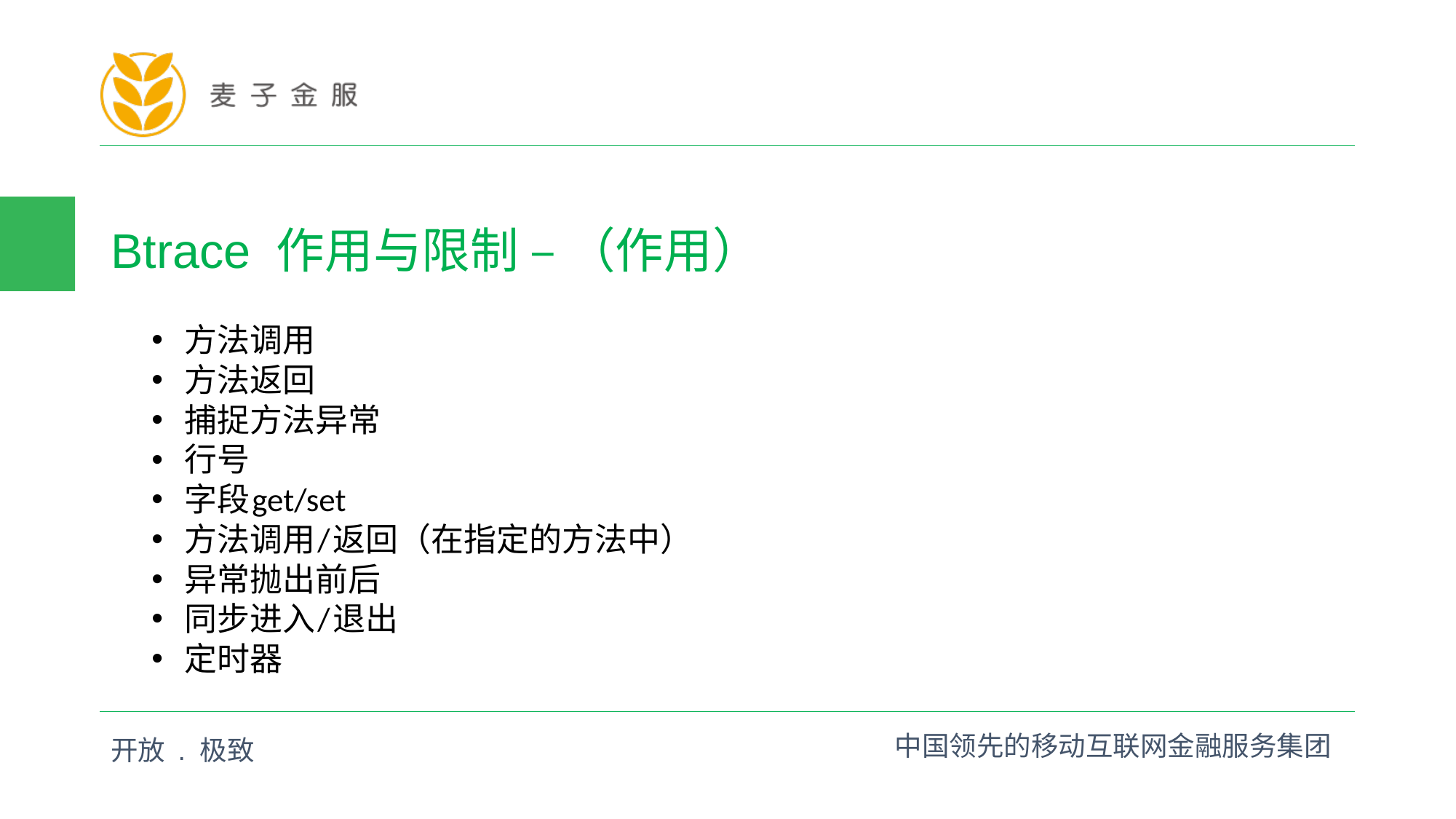

# Btrace 作用与限制 – （作用）

方法调用
方法返回
捕捉方法异常
行号
字段get/set
方法调用/返回（在指定的方法中）
异常抛出前后
同步进入/退出
定时器